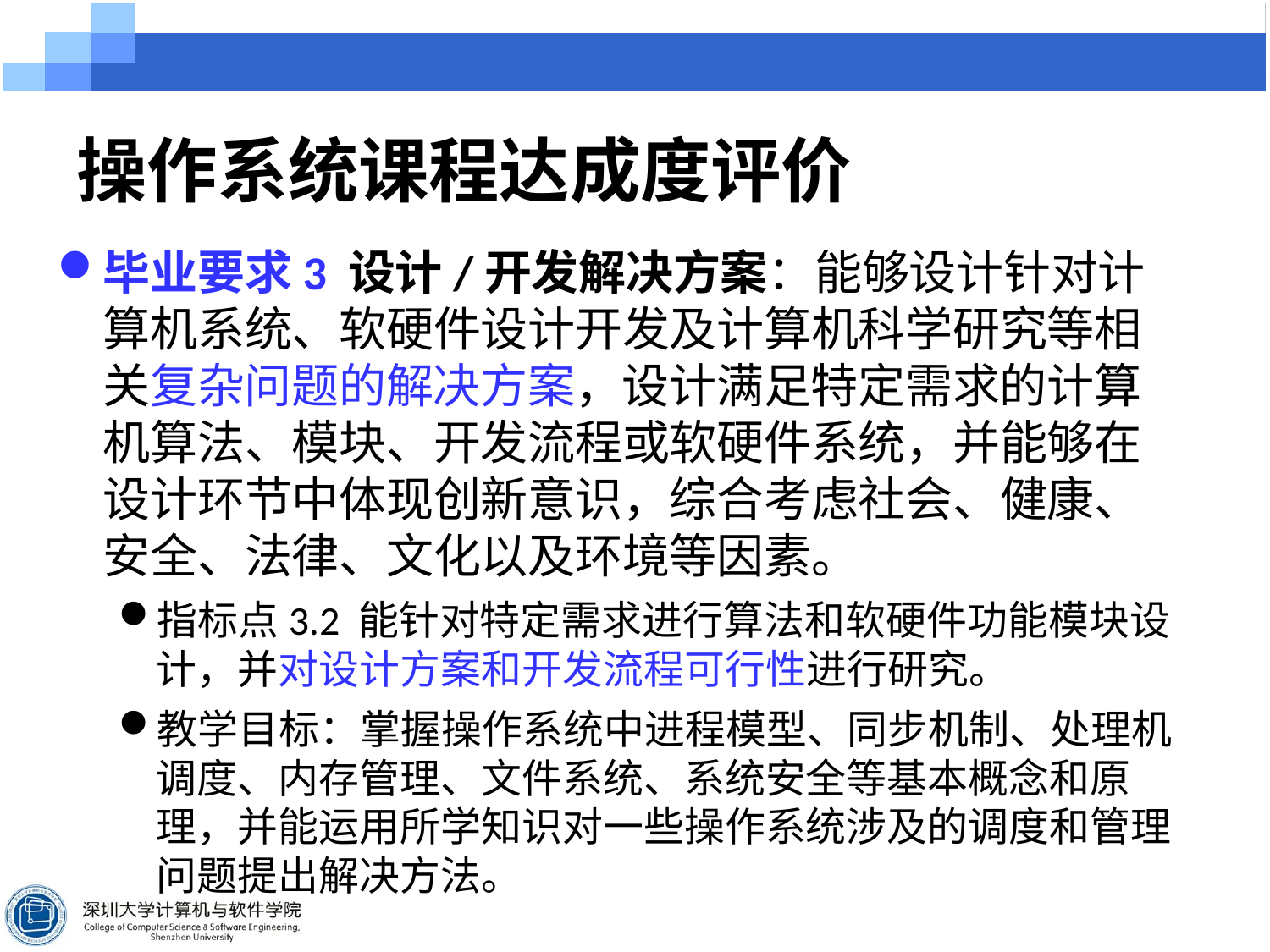

操作系统课程达成度评价
毕业要求3 设计/开发解决方案：能够设计针对计算机系统、软硬件设计开发及计算机科学研究等相关复杂问题的解决方案，设计满足特定需求的计算机算法、模块、开发流程或软硬件系统，并能够在设计环节中体现创新意识，综合考虑社会、健康、安全、法律、文化以及环境等因素。
指标点3.2 能针对特定需求进行算法和软硬件功能模块设计，并对设计方案和开发流程可行性进行研究。
教学目标：掌握操作系统中进程模型、同步机制、处理机调度、内存管理、文件系统、系统安全等基本概念和原理，并能运用所学知识对一些操作系统涉及的调度和管理问题提出解决方法。